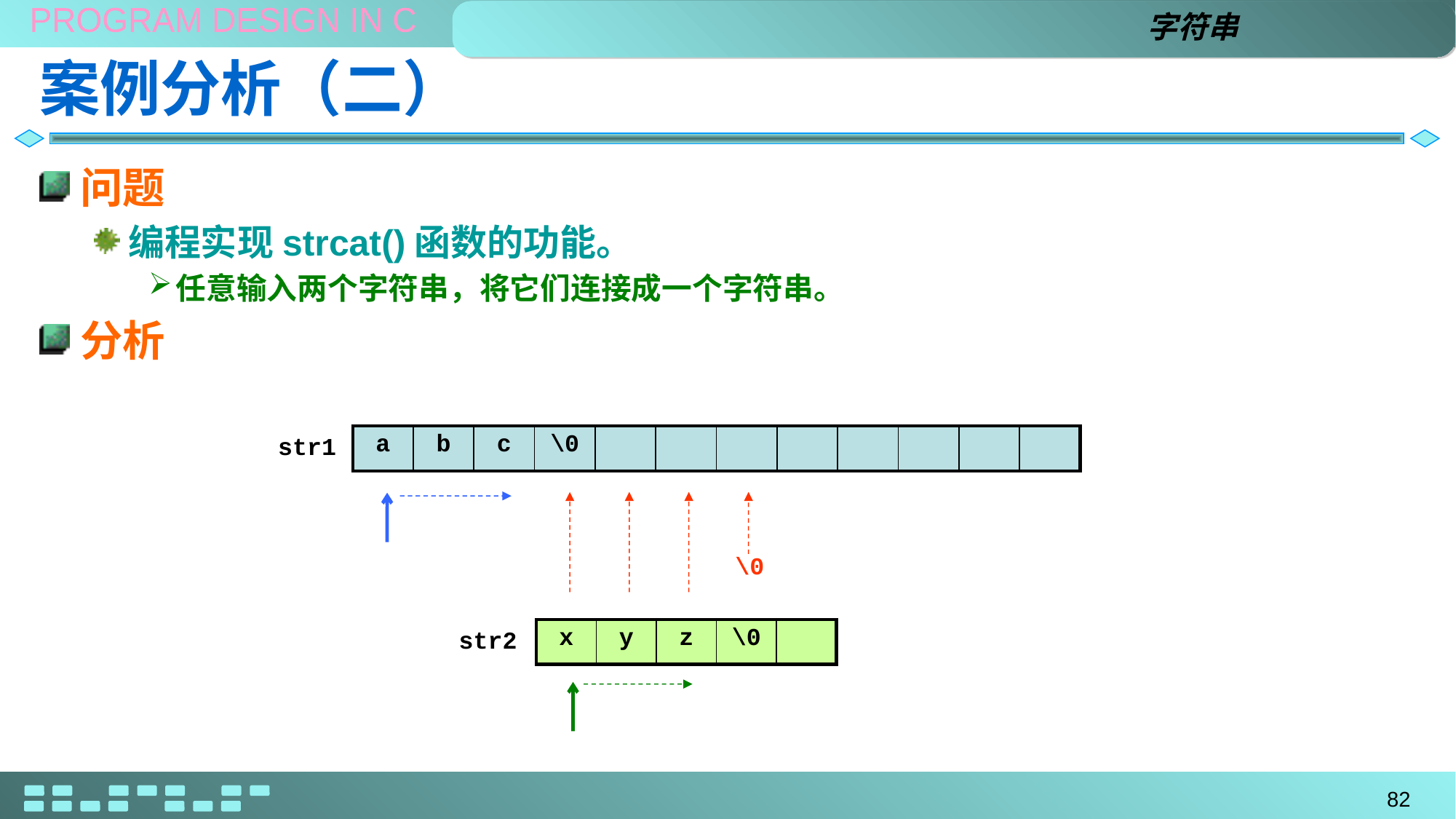

字符串
# 案例分析（二）
问题
编程实现strcat()函数的功能。
任意输入两个字符串，将它们连接成一个字符串。
分析

str1
| a | b | c | \0 |  |  |  |  |  |  |  |  |
| --- | --- | --- | --- | --- | --- | --- | --- | --- | --- | --- | --- |

\0
str2
| x | y | z | \0 |  |
| --- | --- | --- | --- | --- |

82